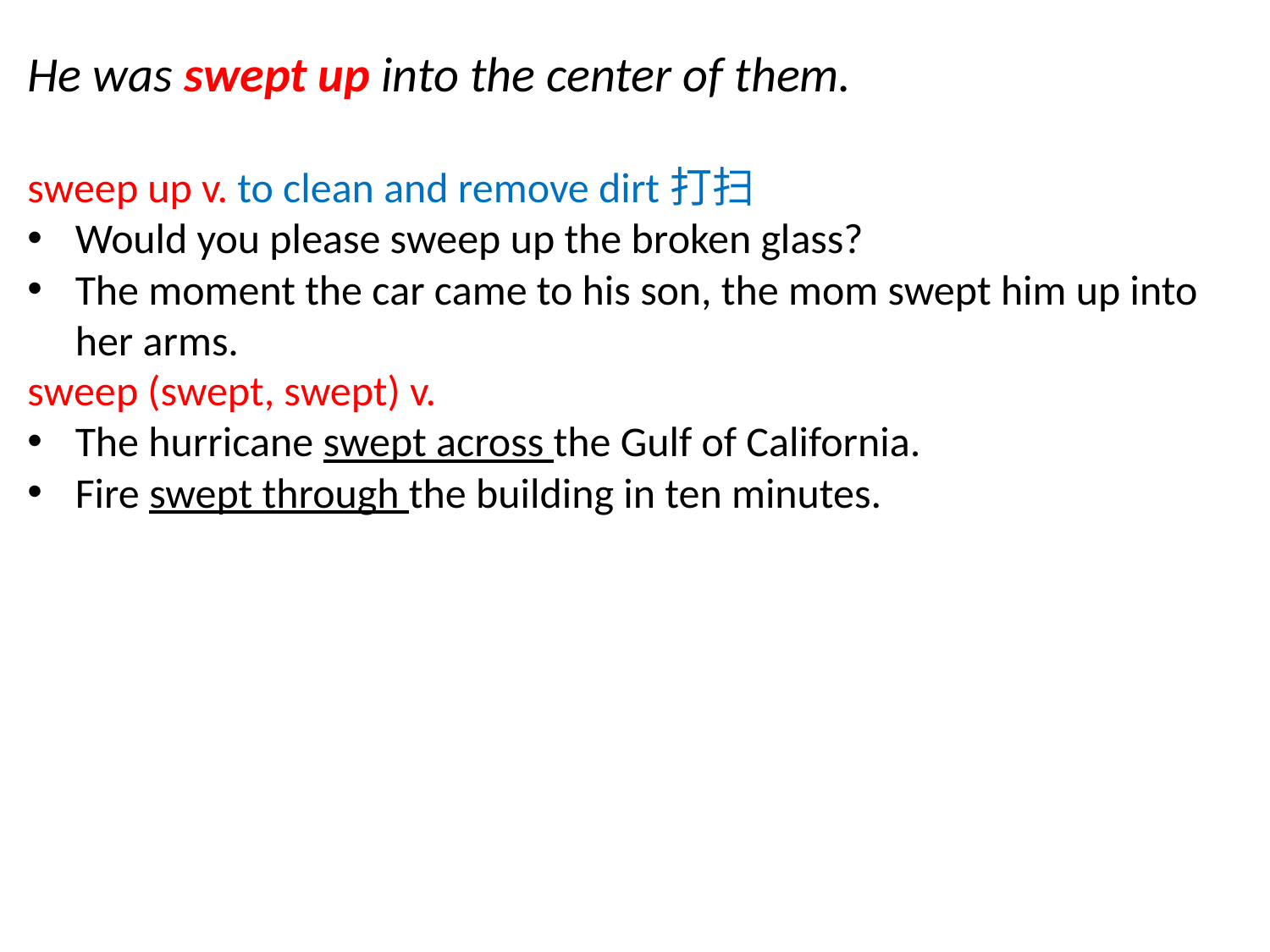

He was swept up into the center of them.

sweep up v. to clean and remove dirt打扫
Would you please sweep up the broken glass?
The moment the car came to his son, the mom swept him up into her arms.
sweep (swept, swept) v.
The hurricane swept across the Gulf of California.
Fire swept through the building in ten minutes.